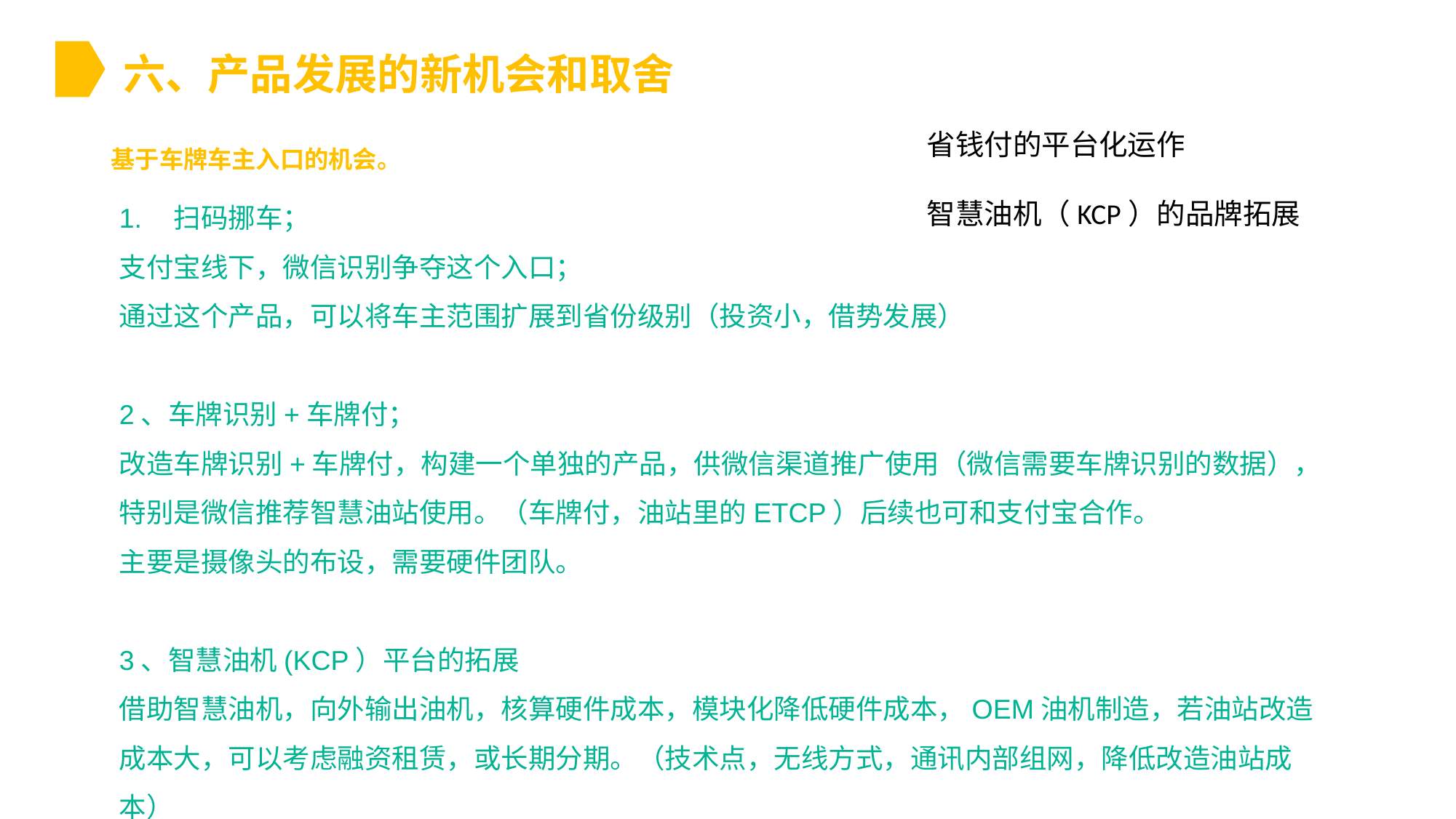

# 六、产品发展的新机会和取舍
省钱付的平台化运作

智慧油机（KCP）的品牌拓展
基于车牌车主入口的机会。
扫码挪车；
支付宝线下，微信识别争夺这个入口；
通过这个产品，可以将车主范围扩展到省份级别（投资小，借势发展）

2、车牌识别+车牌付；
改造车牌识别+车牌付，构建一个单独的产品，供微信渠道推广使用（微信需要车牌识别的数据），特别是微信推荐智慧油站使用。（车牌付，油站里的ETCP）后续也可和支付宝合作。
主要是摄像头的布设，需要硬件团队。

3、智慧油机(KCP）平台的拓展
借助智慧油机，向外输出油机，核算硬件成本，模块化降低硬件成本，OEM油机制造，若油站改造成本大，可以考虑融资租赁，或长期分期。（技术点，无线方式，通讯内部组网，降低改造油站成本）